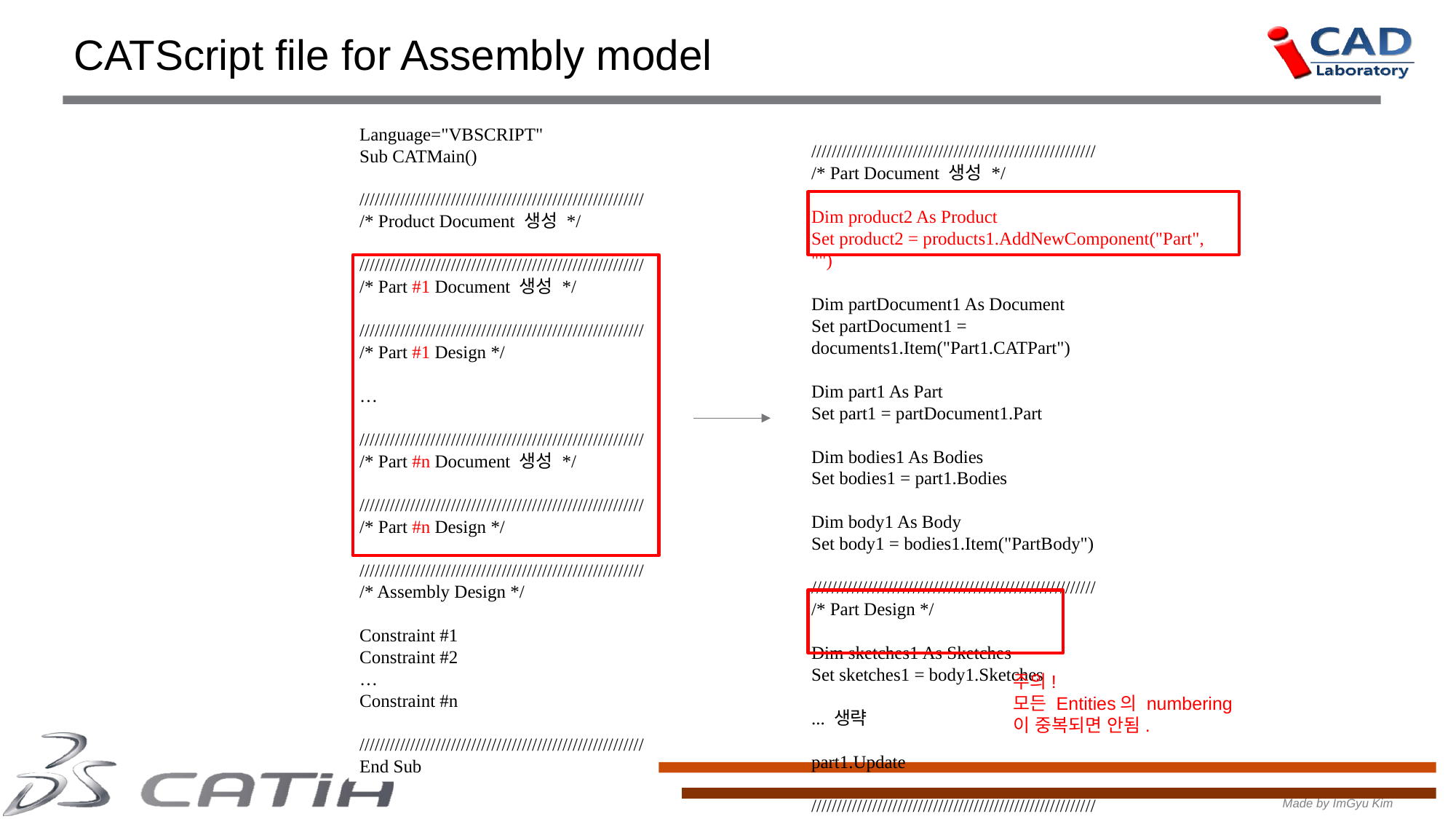

# CATScript file for Assembly model
Language="VBSCRIPT"
Sub CATMain()

////////////////////////////////////////////////////////
/* Product Document 생성 */

////////////////////////////////////////////////////////
/* Part #1 Document 생성 */

////////////////////////////////////////////////////////
/* Part #1 Design */

…

////////////////////////////////////////////////////////
/* Part #n Document 생성 */

////////////////////////////////////////////////////////
/* Part #n Design */

////////////////////////////////////////////////////////
/* Assembly Design */

Constraint #1
Constraint #2
…
Constraint #n

////////////////////////////////////////////////////////
End Sub

////////////////////////////////////////////////////////
/* Part Document 생성 */

Dim product2 As Product
Set product2 = products1.AddNewComponent("Part", "")

Dim partDocument1 As Document
Set partDocument1 = documents1.Item("Part1.CATPart")

Dim part1 As Part
Set part1 = partDocument1.Part

Dim bodies1 As Bodies
Set bodies1 = part1.Bodies

Dim body1 As Body
Set body1 = bodies1.Item("PartBody")

////////////////////////////////////////////////////////
/* Part Design */

Dim sketches1 As Sketches
Set sketches1 = body1.Sketches

... 생략

part1.Update

////////////////////////////////////////////////////////

주의!
모든 Entities의 numbering이 중복되면 안됨.